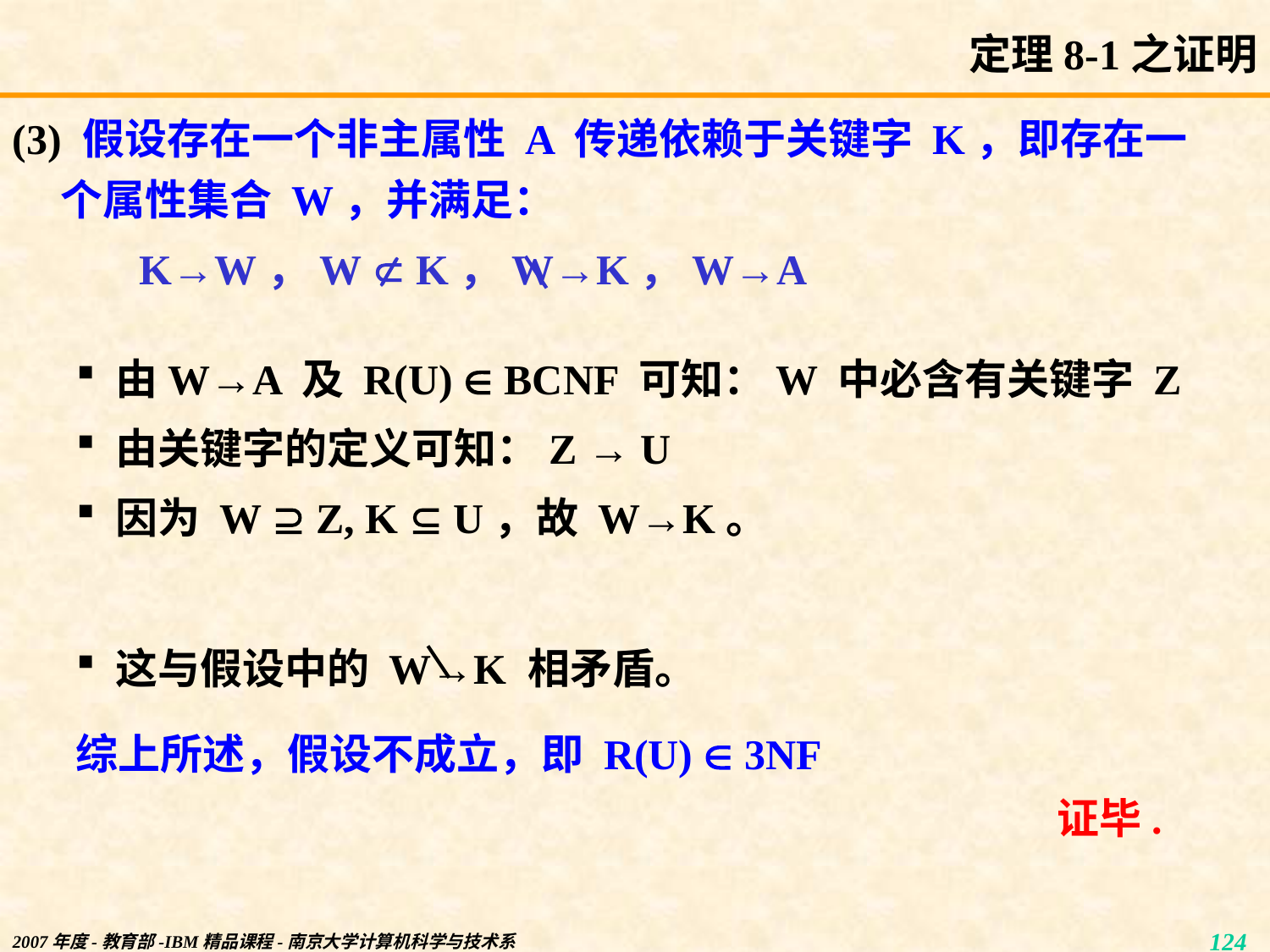

定理8-1之证明
(3) 假设存在一个非主属性 A 传递依赖于关键字 K，即存在一个属性集合 W，并满足：
K→W，W ⊄ K，W→K，W→A

由W→A 及 R(U) ∈ BCNF 可知：W 中必含有关键字 Z
由关键字的定义可知：Z → U
因为 W ⊇ Z, K ⊆ U，故 W→K。
这与假设中的 W→K 相矛盾。

综上所述，假设不成立，即 R(U) ∈ 3NF
证毕.
124
2007年度-教育部-IBM精品课程-南京大学计算机科学与技术系